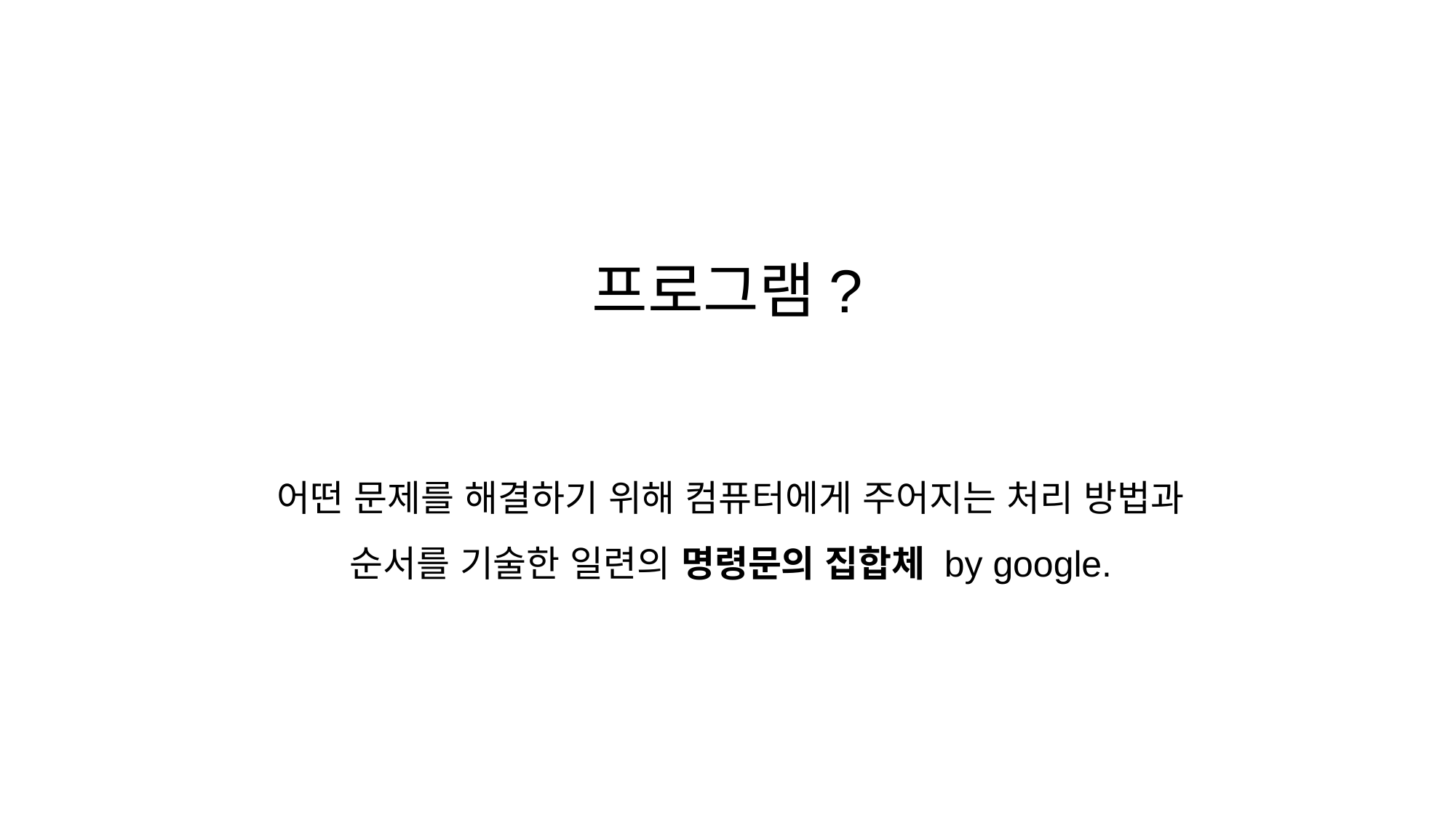

# 프로그램?
어떤 문제를 해결하기 위해 컴퓨터에게 주어지는 처리 방법과 순서를 기술한 일련의 명령문의 집합체 by google.